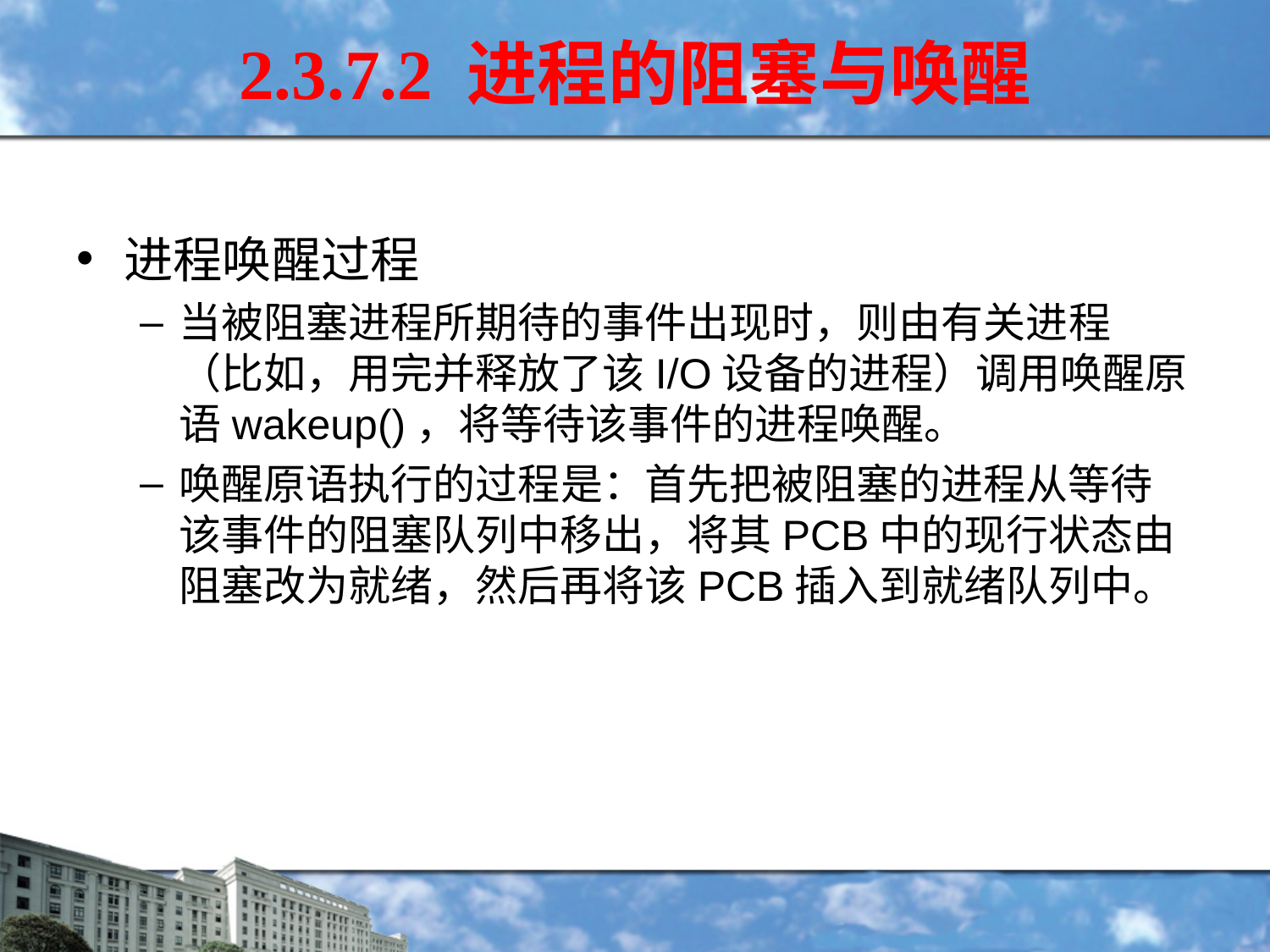

进程唤醒过程
当被阻塞进程所期待的事件出现时，则由有关进程（比如，用完并释放了该I/O设备的进程）调用唤醒原语wakeup()，将等待该事件的进程唤醒。
唤醒原语执行的过程是：首先把被阻塞的进程从等待该事件的阻塞队列中移出，将其PCB中的现行状态由阻塞改为就绪，然后再将该PCB插入到就绪队列中。

2.3.7.2 进程的阻塞与唤醒